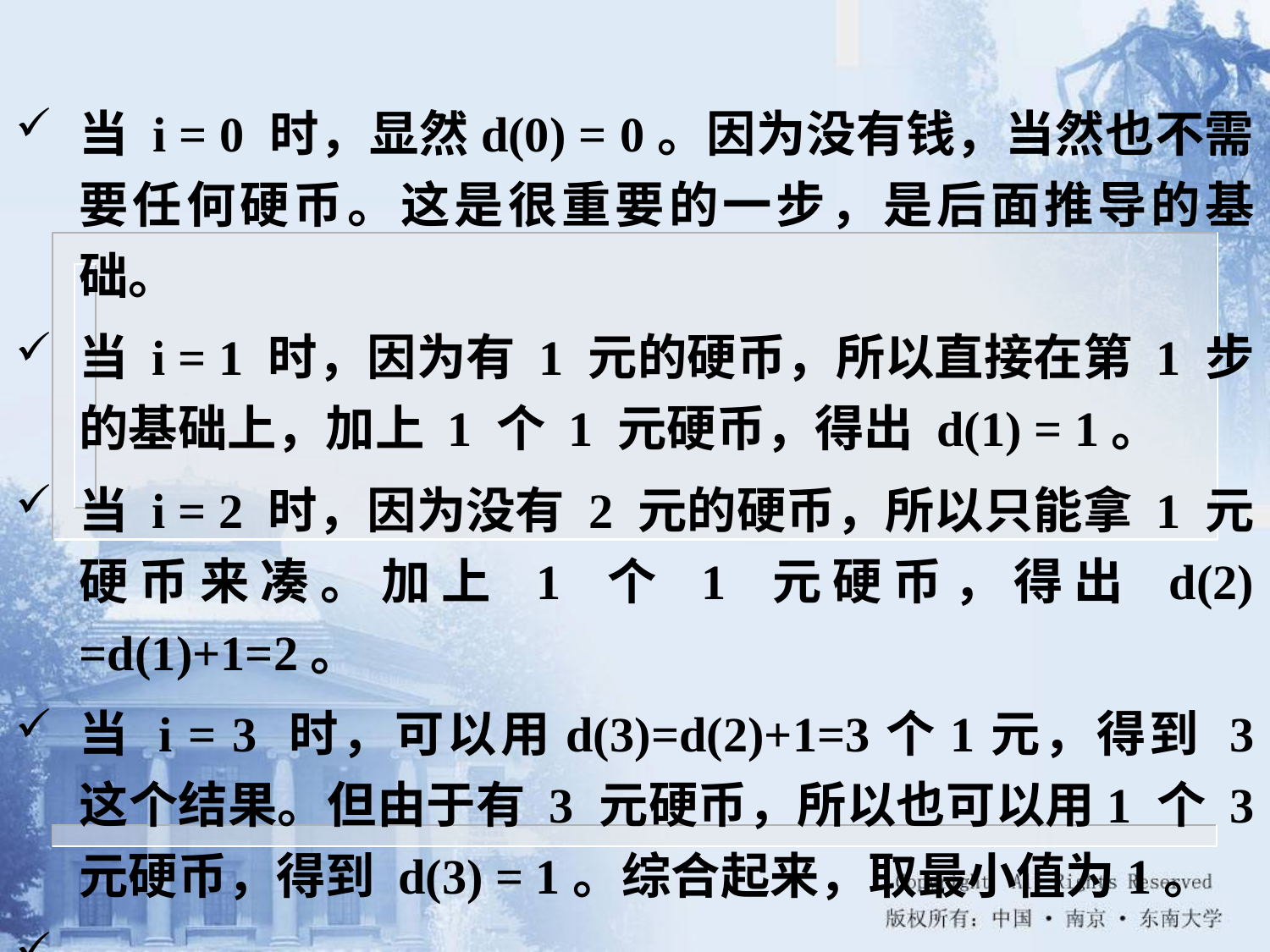

当 i = 0 时，显然d(0) = 0。因为没有钱，当然也不需要任何硬币。这是很重要的一步，是后面推导的基础。
当 i = 1 时，因为有 1 元的硬币，所以直接在第 1 步的基础上，加上 1 个 1 元硬币，得出 d(1) = 1。
当 i = 2 时，因为没有 2 元的硬币，所以只能拿 1 元硬币来凑。加上 1 个 1 元硬币，得出 d(2) =d(1)+1=2。
当 i = 3 时，可以用d(3)=d(2)+1=3个1元，得到 3 这个结果。但由于有 3 元硬币，所以也可以用1 个 3 元硬币，得到 d(3) = 1。综合起来，取最小值为1。
...